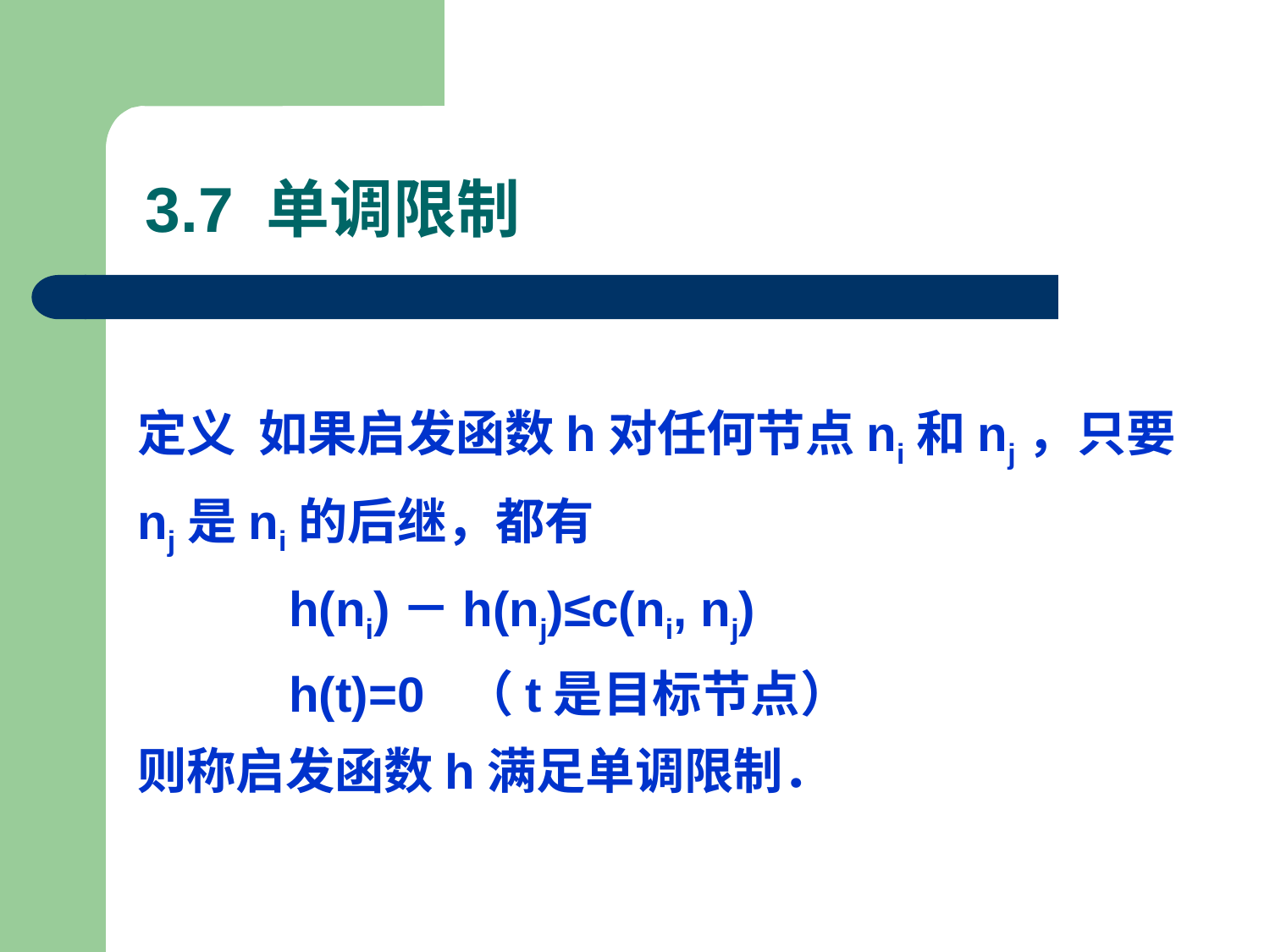

3.7 单调限制
定义  如果启发函数h对任何节点ni和nj，只要nj是ni的后继，都有
           h(ni)－h(nj)≤c(ni, nj)
           h(t)=0  （t是目标节点）
则称启发函数h满足单调限制．
61